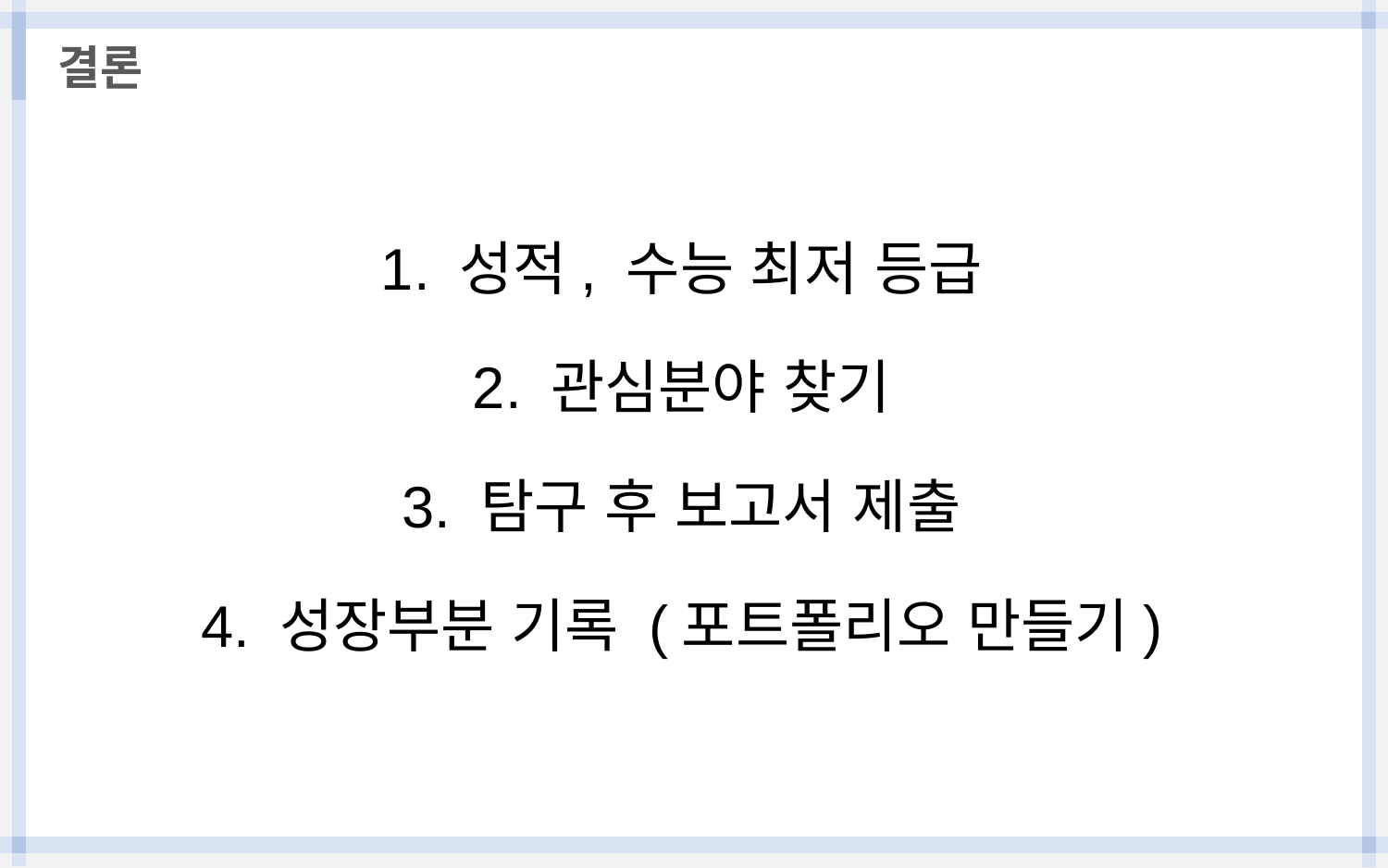

결론

1. 성적, 수능 최저 등급
2. 관심분야 찾기
3. 탐구 후 보고서 제출
4. 성장부분 기록 (포트폴리오 만들기)